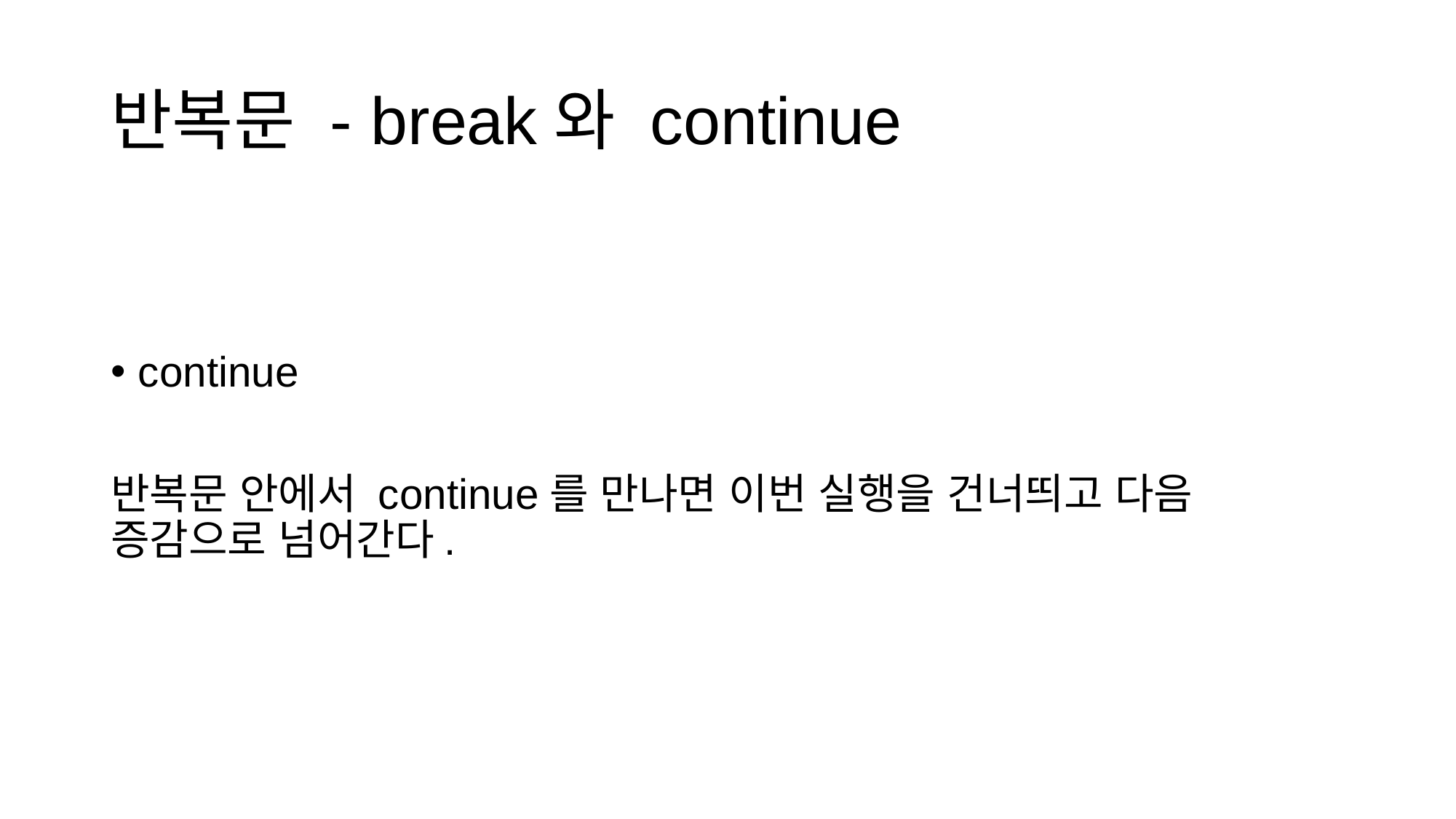

# 반복문 - break와 continue

continue

반복문 안에서 continue를 만나면 이번 실행을 건너띄고 다음 증감으로 넘어간다.